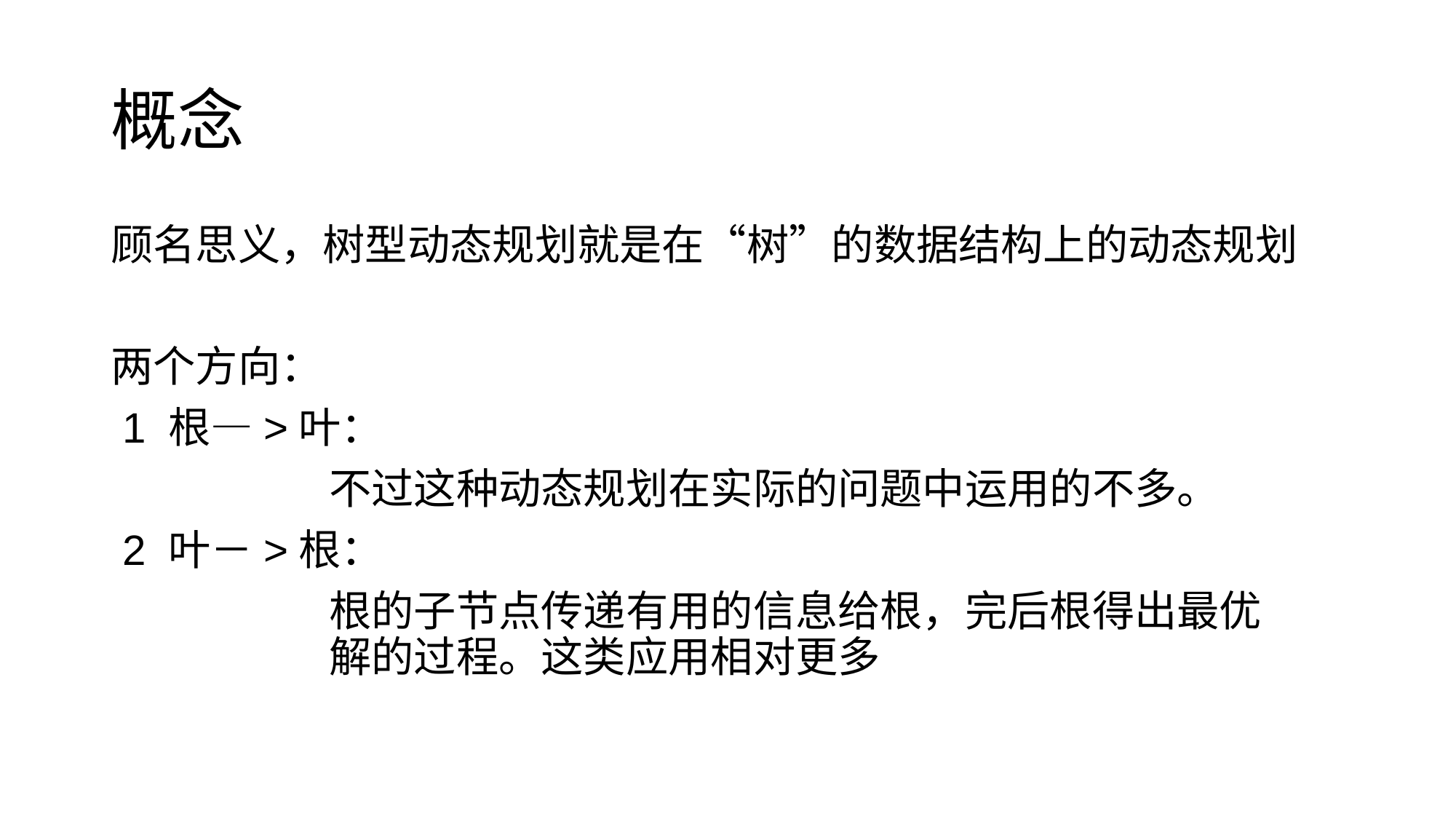

# 概念
顾名思义，树型动态规划就是在“树”的数据结构上的动态规划

两个方向：
 1 根—>叶：
		不过这种动态规划在实际的问题中运用的不多。
 2 叶－>根：
		根的子节点传递有用的信息给根，完后根得出最优			解的过程。这类应用相对更多